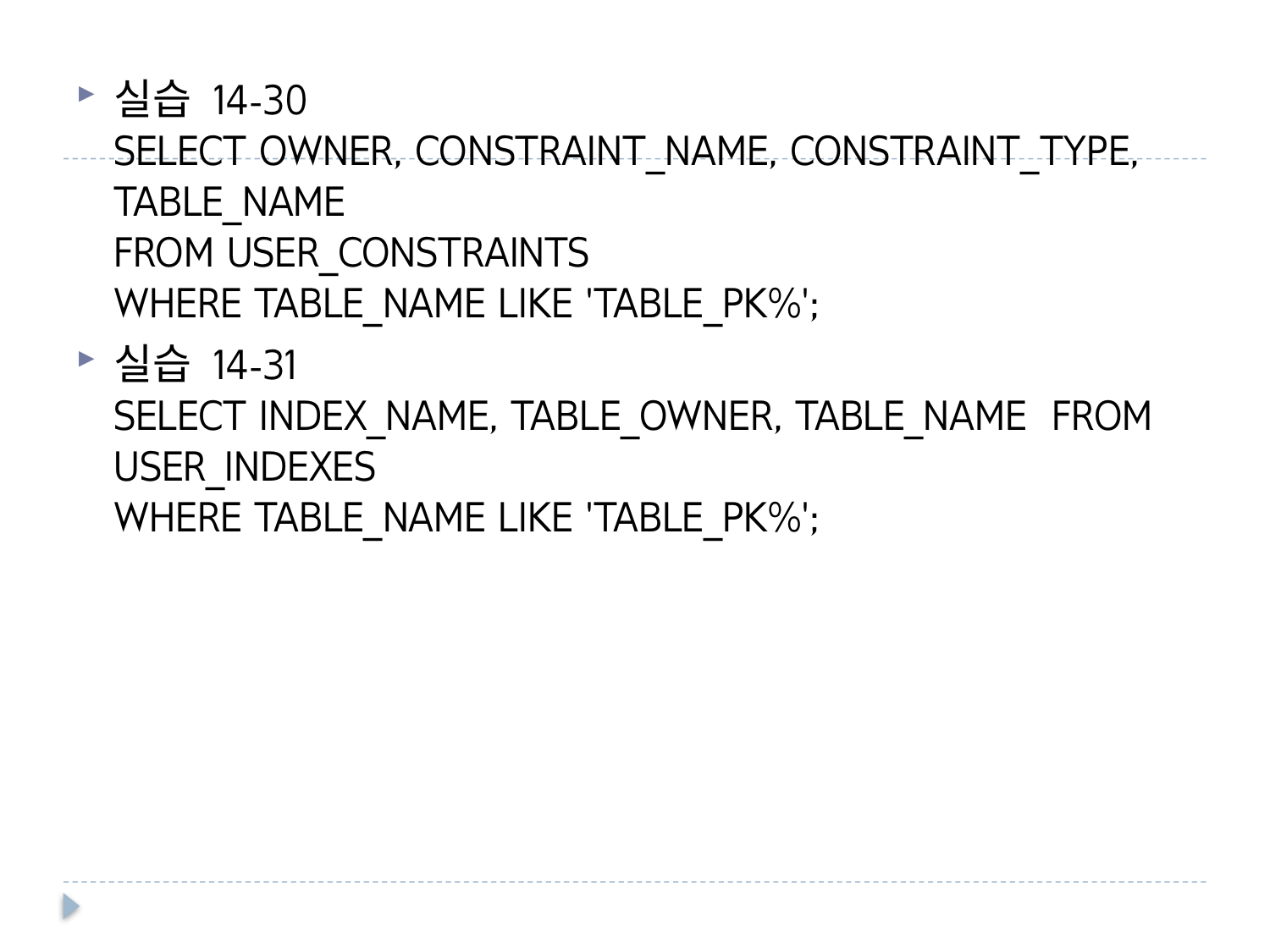

실습 14-30
SELECT OWNER, CONSTRAINT_NAME, CONSTRAINT_TYPE, TABLE_NAME
FROM USER_CONSTRAINTS
WHERE TABLE_NAME LIKE 'TABLE_PK%';
실습 14-31
SELECT INDEX_NAME, TABLE_OWNER, TABLE_NAME  FROM USER_INDEXES
WHERE TABLE_NAME LIKE 'TABLE_PK%';